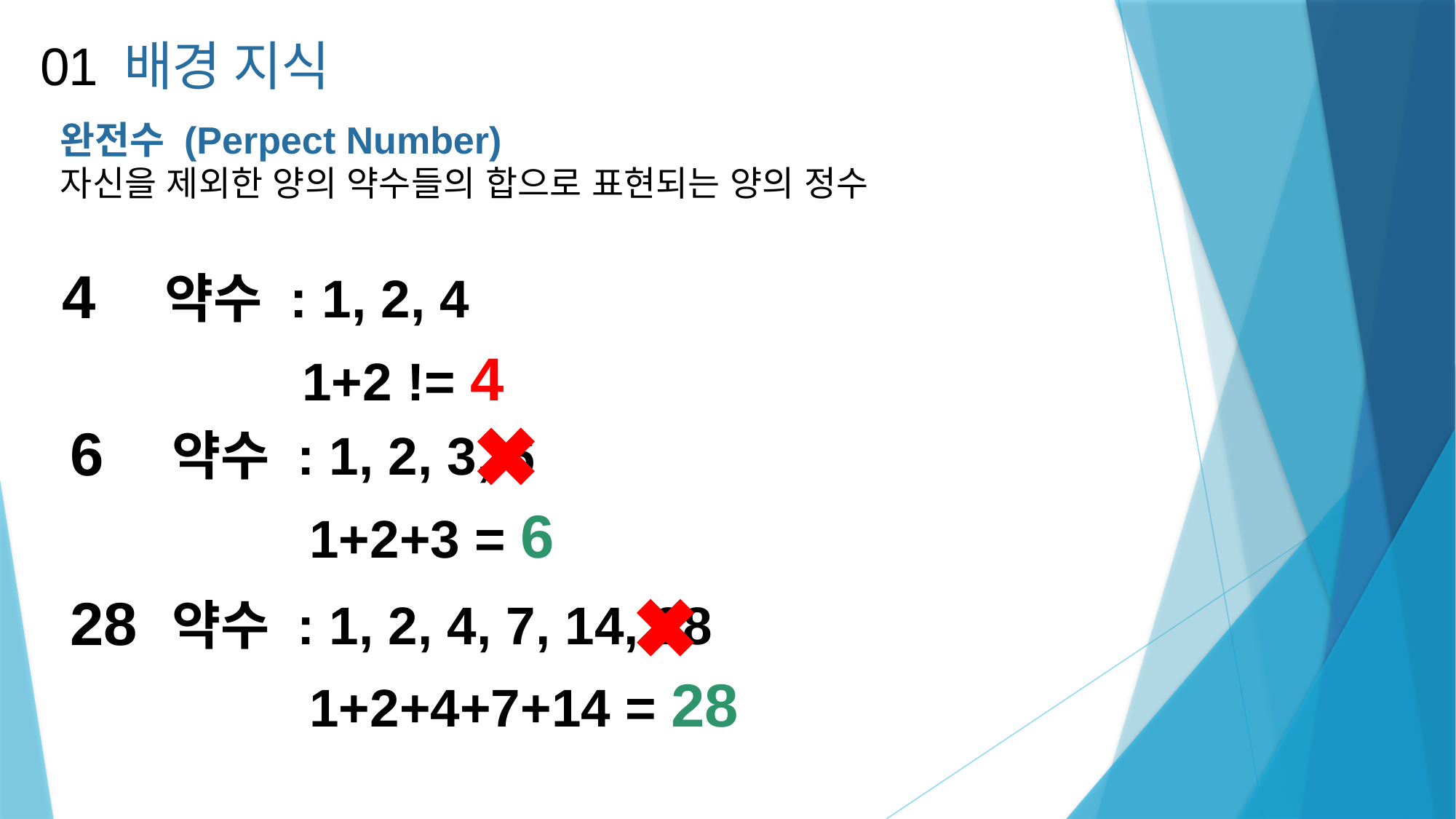

01 배경 지식
완전수 (Perpect Number)
자신을 제외한 양의 약수들의 합으로 표현되는 양의 정수
4
약수 : 1, 2, 4
1+2 != 4
6

약수 : 1, 2, 3, 6
1+2+3 = 6
28
약수 : 1, 2, 4, 7, 14, 28

1+2+4+7+14 = 28